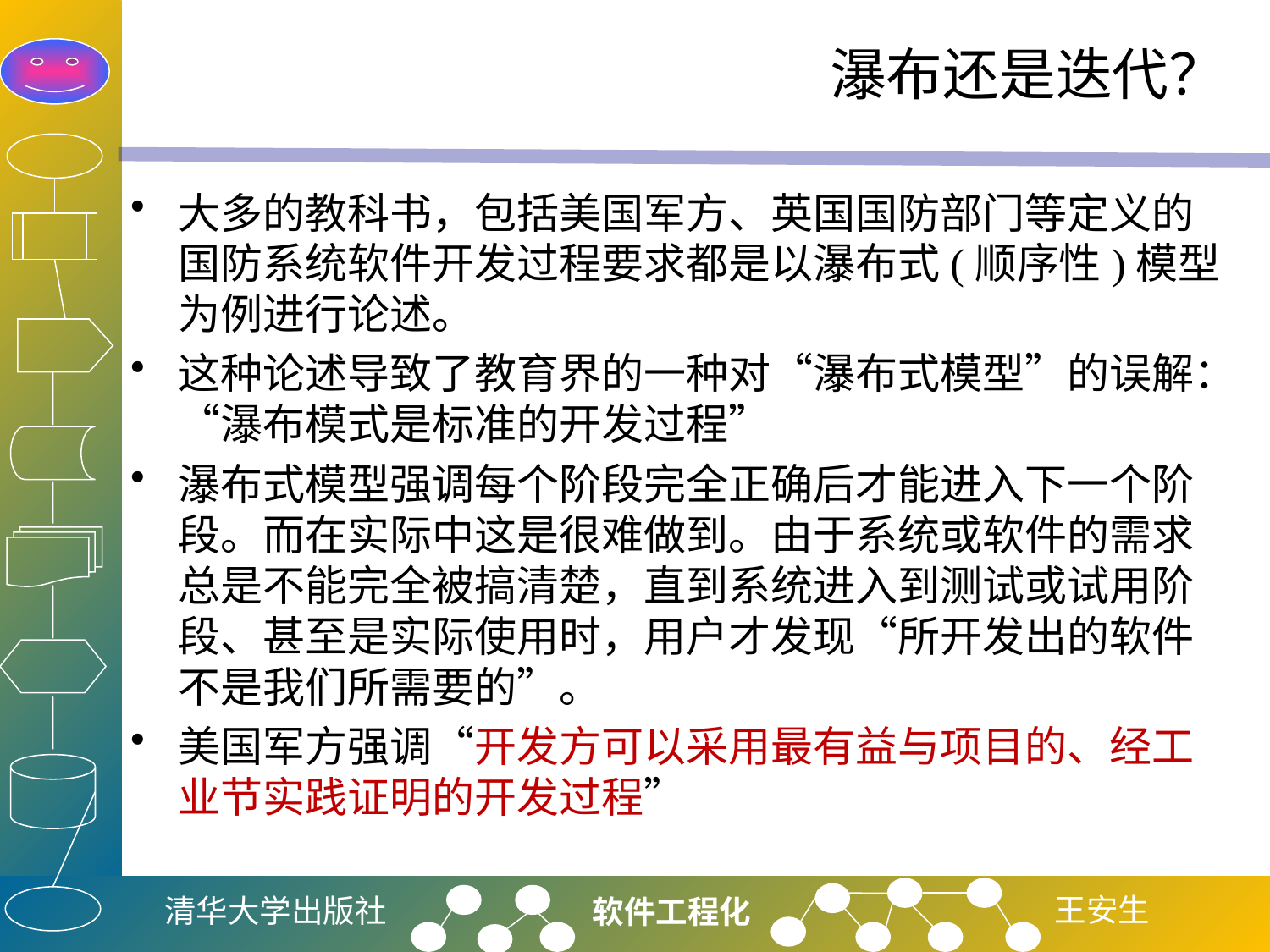

# 瀑布还是迭代？
大多的教科书，包括美国军方、英国国防部门等定义的国防系统软件开发过程要求都是以瀑布式(顺序性)模型为例进行论述。
这种论述导致了教育界的一种对“瀑布式模型”的误解：“瀑布模式是标准的开发过程”
瀑布式模型强调每个阶段完全正确后才能进入下一个阶段。而在实际中这是很难做到。由于系统或软件的需求总是不能完全被搞清楚，直到系统进入到测试或试用阶段、甚至是实际使用时，用户才发现“所开发出的软件不是我们所需要的”。
美国军方强调“开发方可以采用最有益与项目的、经工业节实践证明的开发过程”